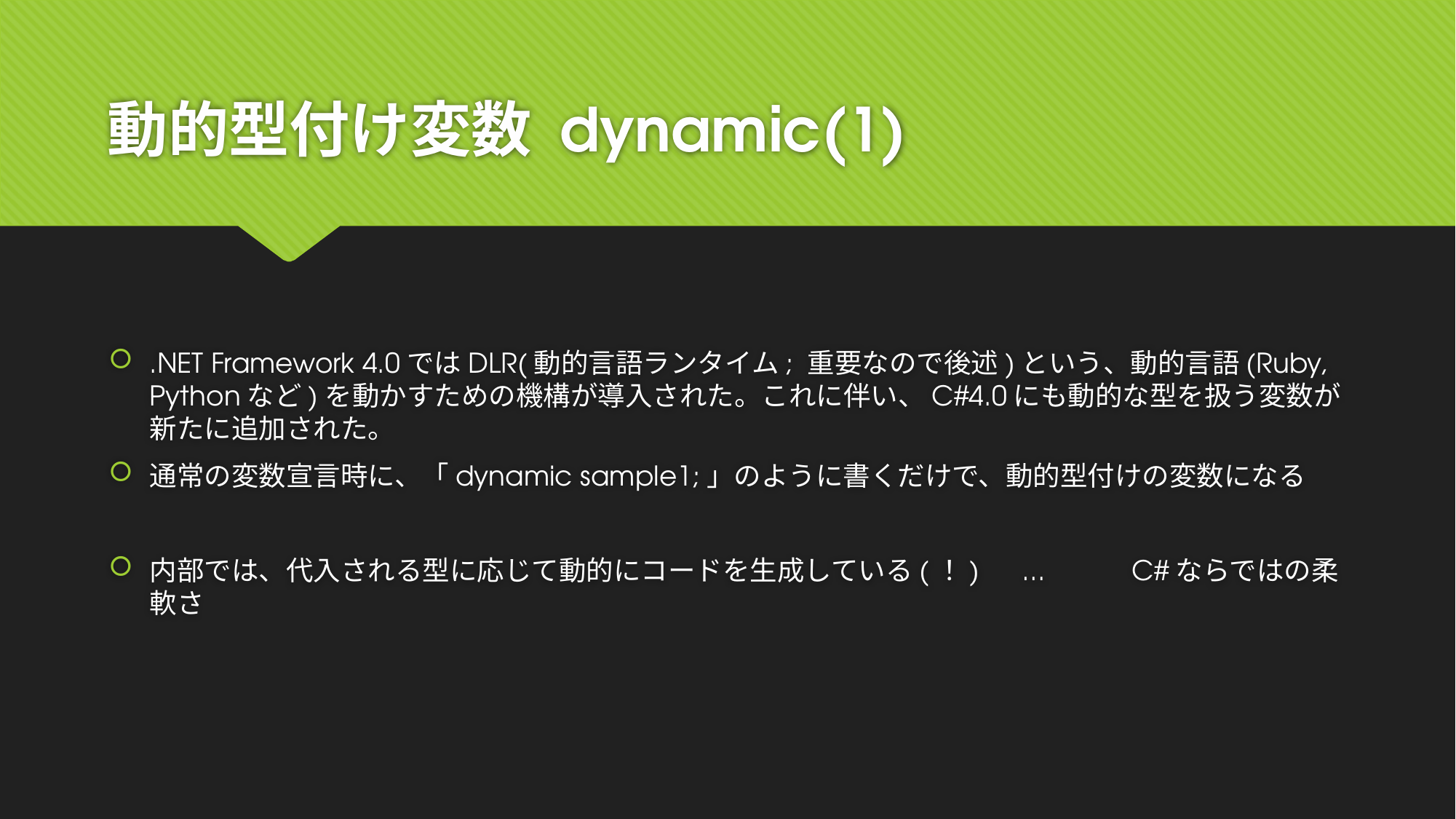

# 動的型付け変数 dynamic(1)
.NET Framework 4.0ではDLR(動的言語ランタイム; 重要なので後述)という、動的言語(Ruby, Pythonなど)を動かすための機構が導入された。これに伴い、C#4.0にも動的な型を扱う変数が新たに追加された。
通常の変数宣言時に、「dynamic sample1;」のように書くだけで、動的型付けの変数になる

内部では、代入される型に応じて動的にコードを生成している(！)	…	C#ならではの柔軟さ